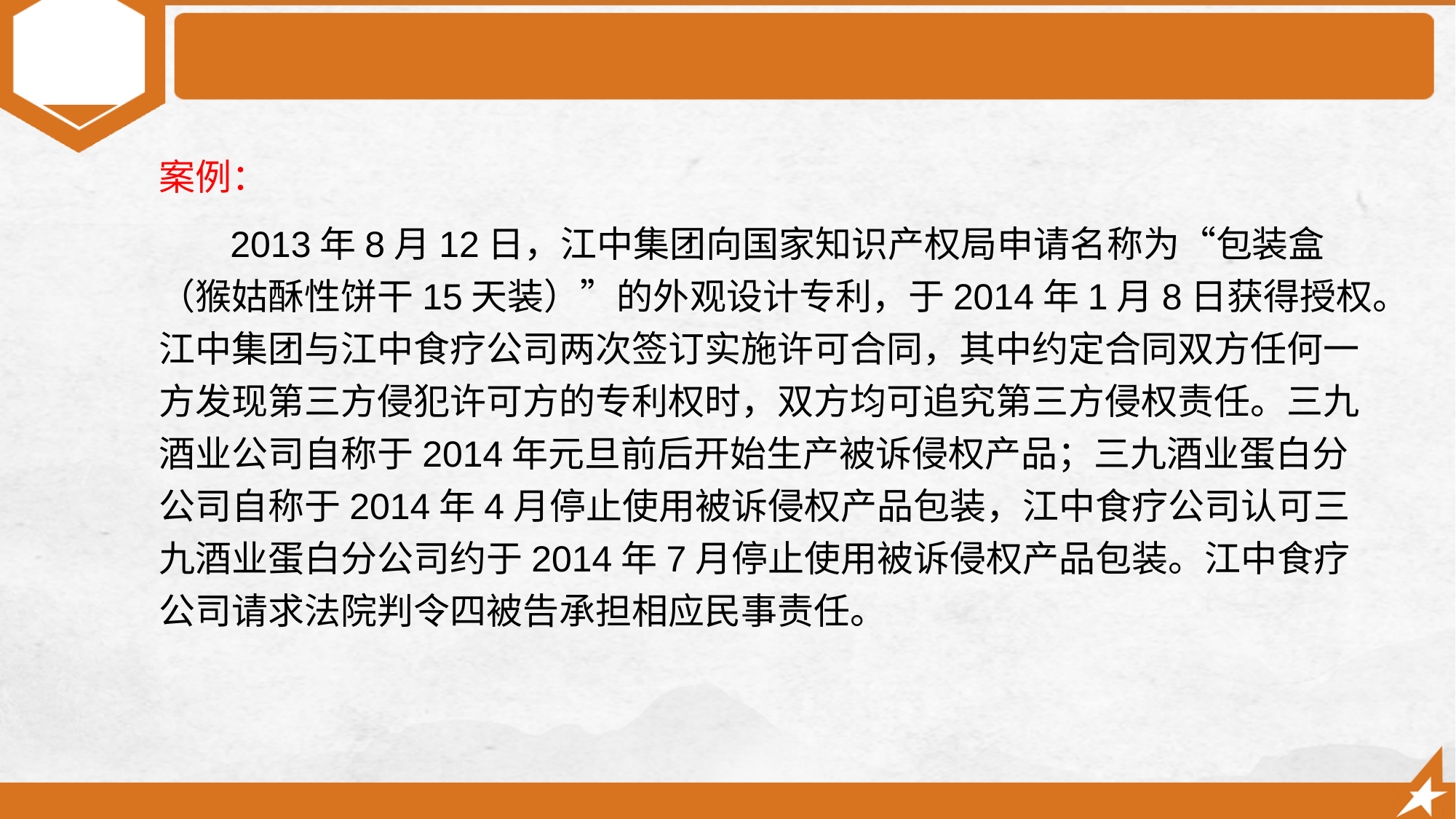

案例：
       2013年8月12日，江中集团向国家知识产权局申请名称为“包装盒（猴姑酥性饼干15天装）”的外观设计专利，于2014年1月8日获得授权。江中集团与江中食疗公司两次签订实施许可合同，其中约定合同双方任何一方发现第三方侵犯许可方的专利权时，双方均可追究第三方侵权责任。三九酒业公司自称于2014年元旦前后开始生产被诉侵权产品；三九酒业蛋白分公司自称于2014年4月停止使用被诉侵权产品包装，江中食疗公司认可三九酒业蛋白分公司约于2014年7月停止使用被诉侵权产品包装。江中食疗公司请求法院判令四被告承担相应民事责任。